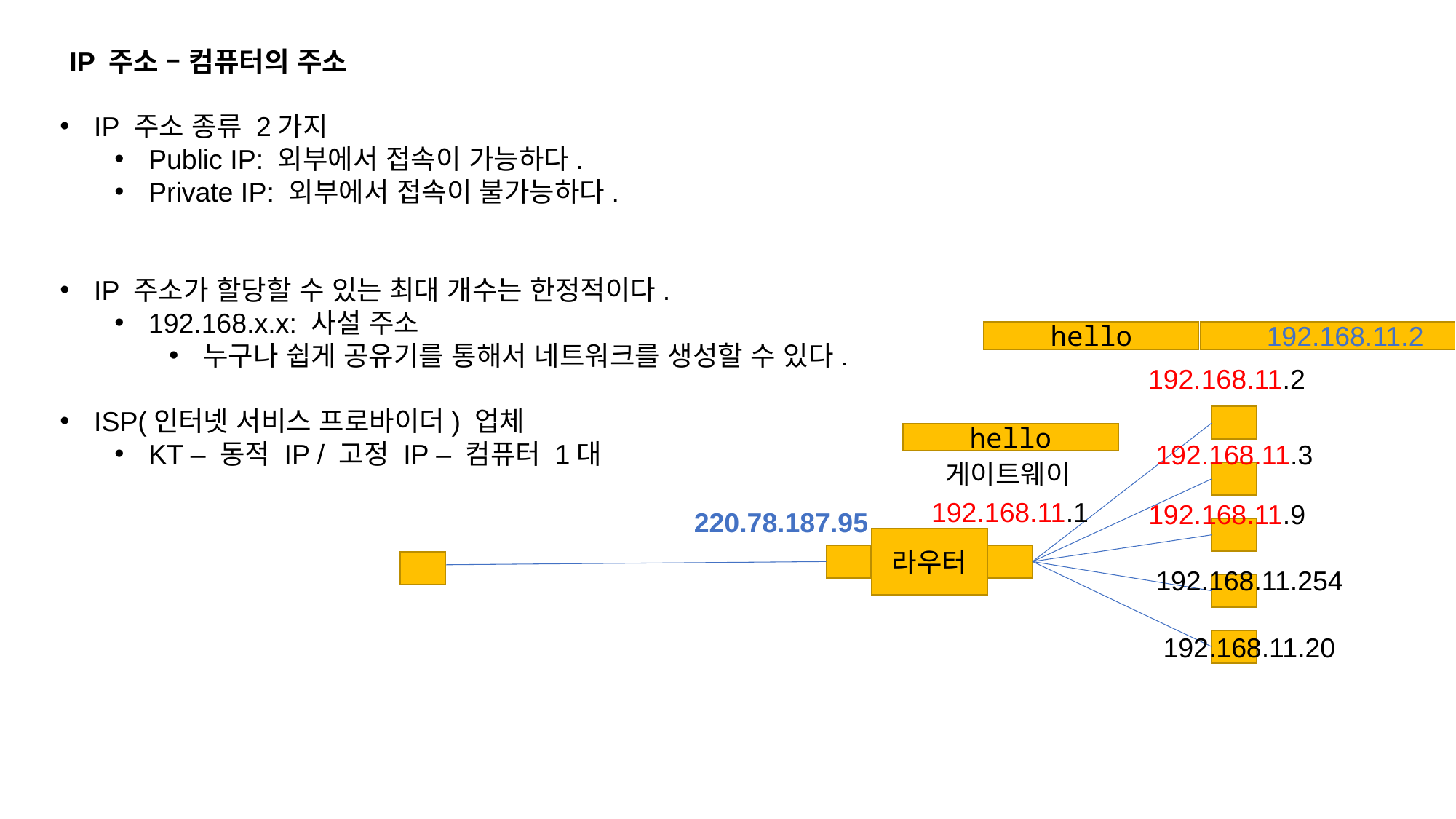

IP 주소 – 컴퓨터의 주소
IP 주소 종류 2가지
Public IP: 외부에서 접속이 가능하다.
Private IP: 외부에서 접속이 불가능하다.

IP 주소가 할당할 수 있는 최대 개수는 한정적이다.
192.168.x.x: 사설 주소
누구나 쉽게 공유기를 통해서 네트워크를 생성할 수 있다.

ISP(인터넷 서비스 프로바이더) 업체
KT – 동적 IP / 고정 IP – 컴퓨터 1대
hello
192.168.11.2
192.168.11.2

hello
192.168.11.3
게이트웨이

192.168.11.1
192.168.11.9
220.78.187.95

라우터

192.168.11.254

192.168.11.20